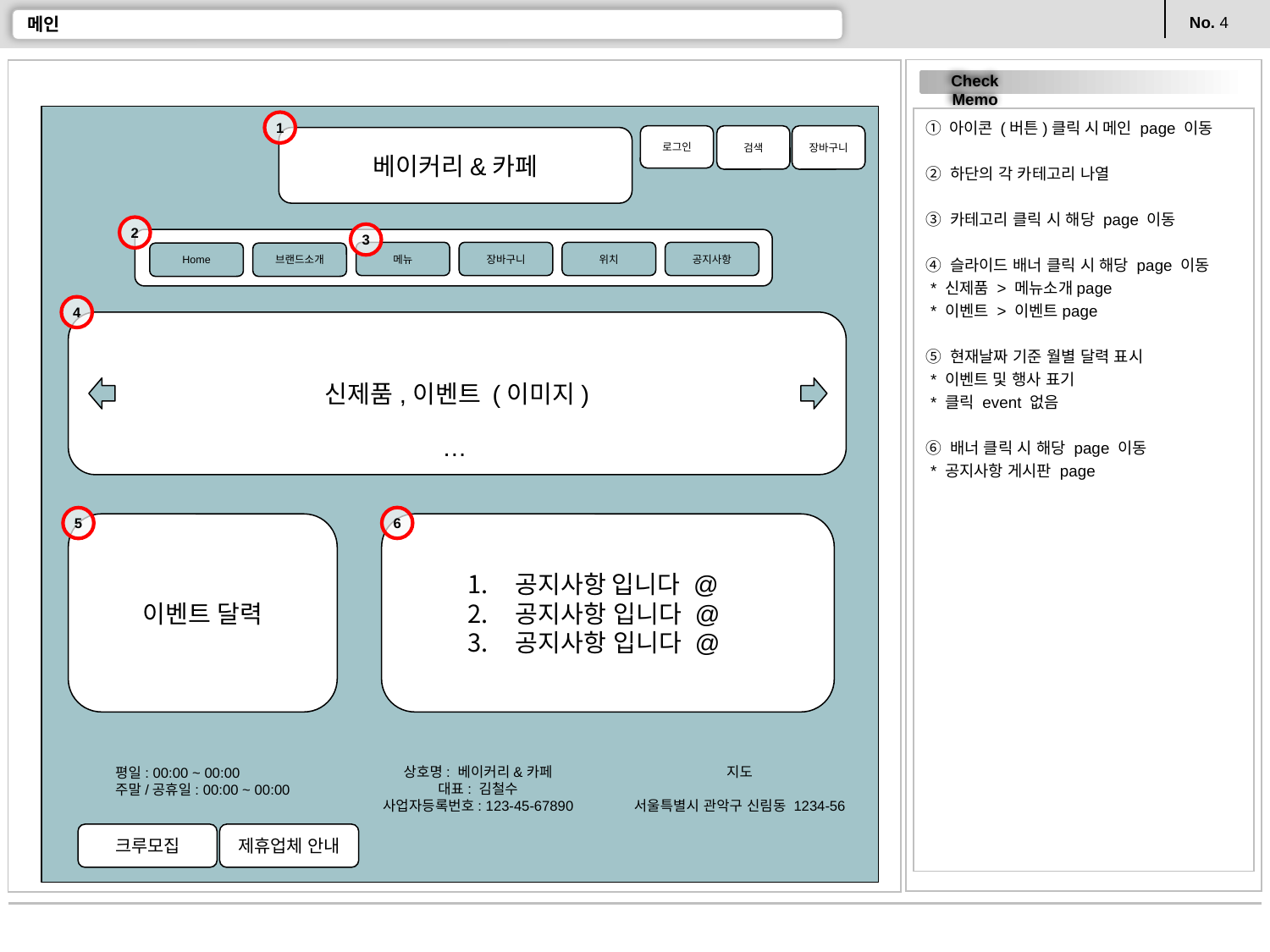

# 메인

로그인
검색
장바구니
베이커리&카페

메뉴
장바구니
위치
공지사항
Home
브랜드소개
상호명: 베이커리&카페
대표: 김철수
사업자등록번호: 123-45-67890
지도

서울특별시 관악구 신림동 1234-56
평일: 00:00 ~ 00:00
주말/공휴일: 00:00 ~ 00:00
크루모집
제휴업체 안내
① 아이콘 (버튼)클릭 시 메인 page 이동

② 하단의 각 카테고리 나열

③ 카테고리 클릭 시 해당 page 이동

④ 슬라이드 배너 클릭 시 해당 page 이동
 * 신제품 > 메뉴소개page
 * 이벤트 > 이벤트page

⑤ 현재날짜 기준 월별 달력 표시
 * 이벤트 및 행사 표기
 * 클릭 event 없음

⑥ 배너 클릭 시 해당 page 이동
 * 공지사항 게시판 page

1
2
3
4
신제품,이벤트 (이미지)

…
6
5
이벤트 달력
공지사항 입니다 @
공지사항 입니다 @
공지사항 입니다 @